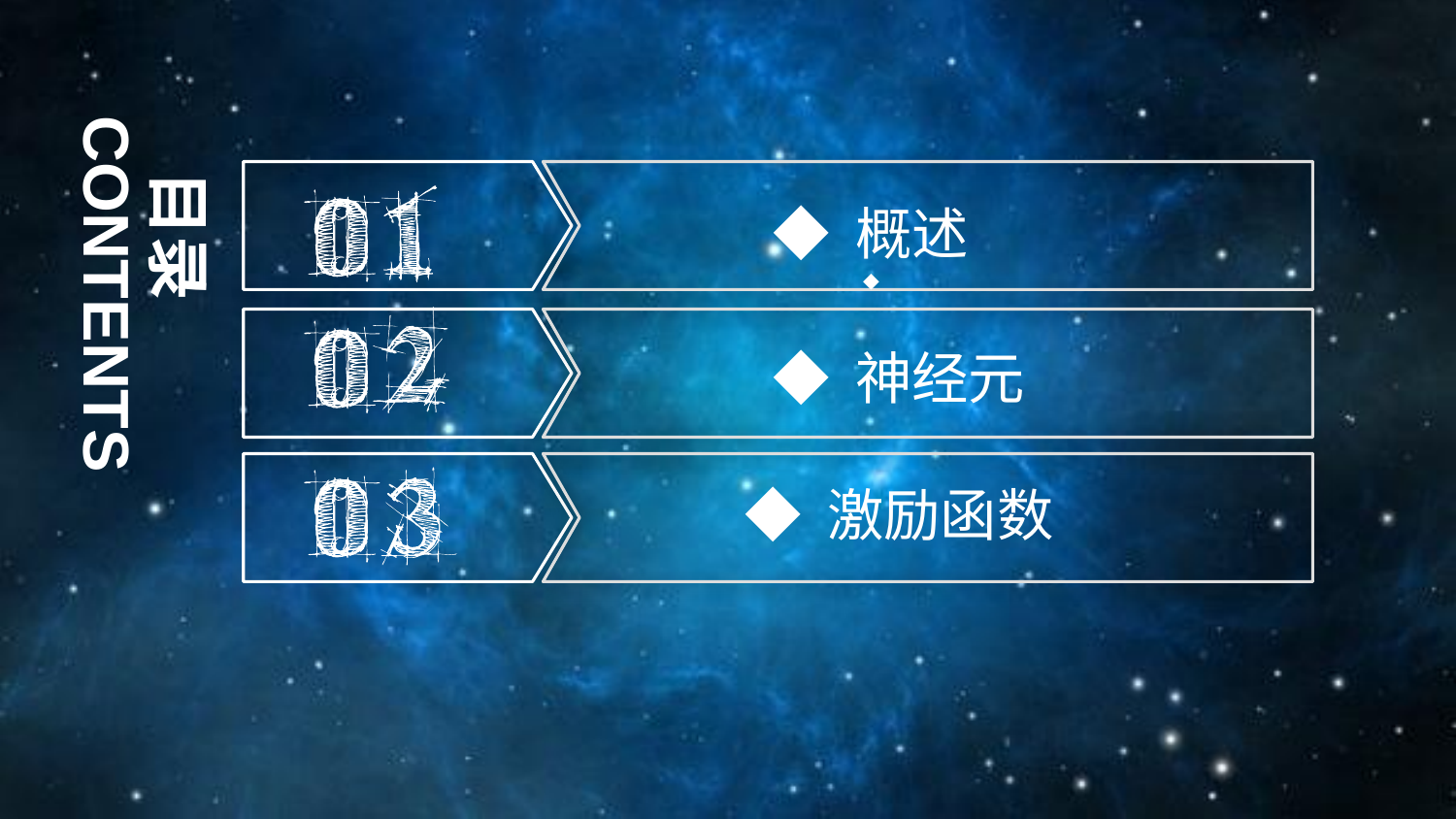

目录

◆ 概述
◆
CONTENTS

◆ 神经元

◆ 激励函数
2